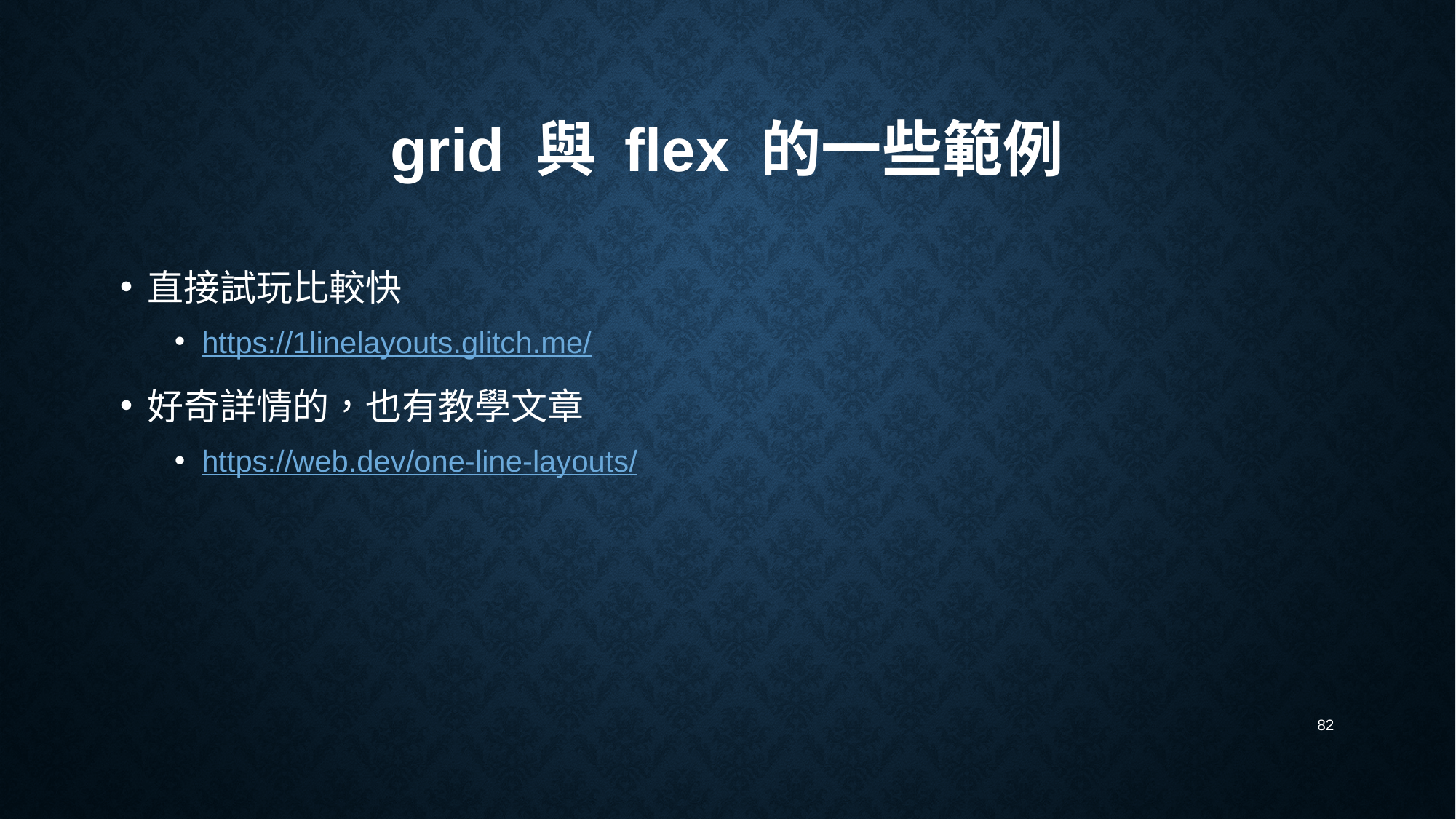

# grid 與 flex 的一些範例
直接試玩比較快
https://1linelayouts.glitch.me/
好奇詳情的，也有教學文章
https://web.dev/one-line-layouts/
82